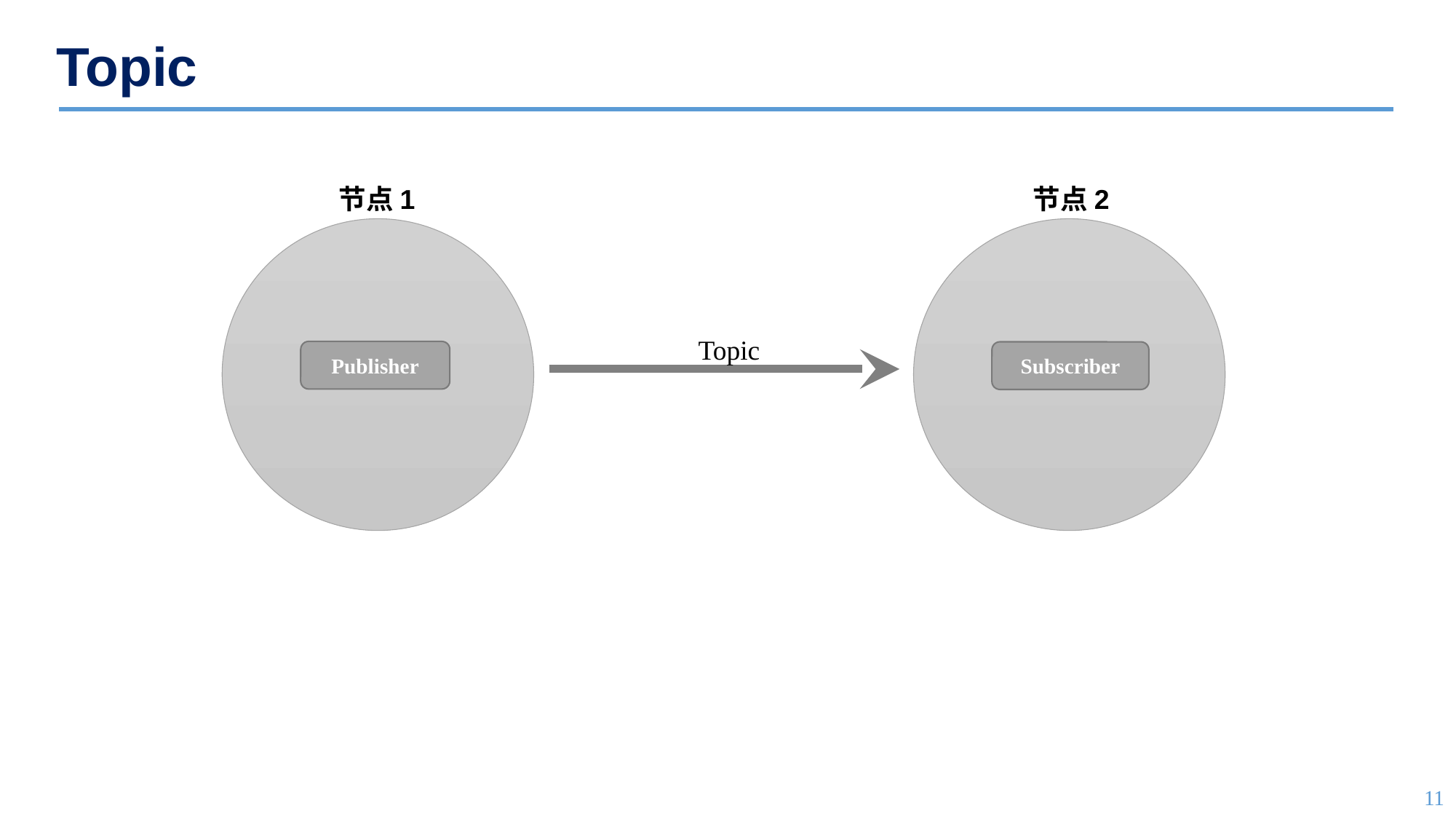

# Topic
节点1
节点2

Topic
Publisher
Subscriber
11